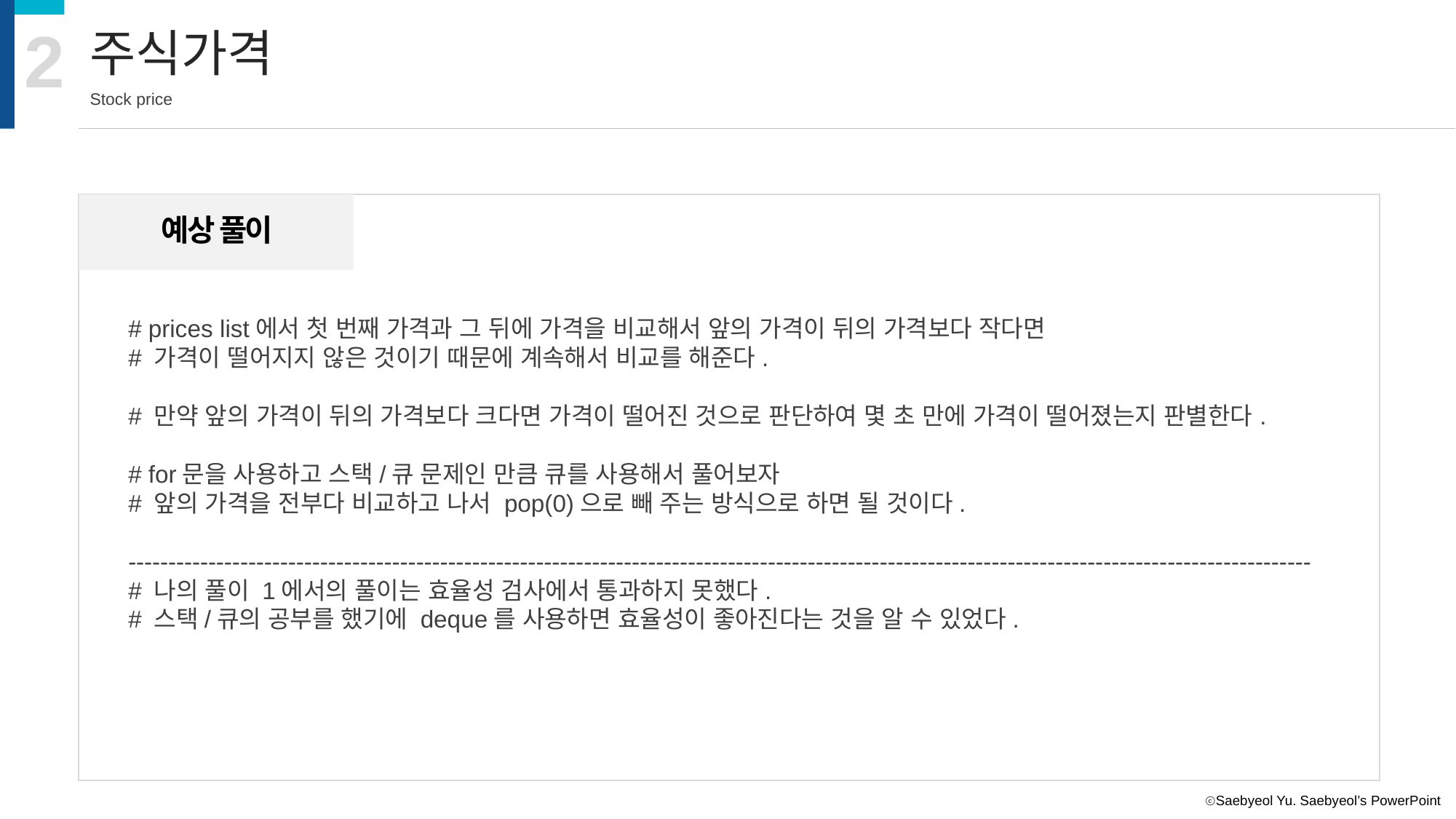

2
주식가격
Stock price

예상 풀이
# prices list에서 첫 번째 가격과 그 뒤에 가격을 비교해서 앞의 가격이 뒤의 가격보다 작다면
# 가격이 떨어지지 않은 것이기 때문에 계속해서 비교를 해준다.

# 만약 앞의 가격이 뒤의 가격보다 크다면 가격이 떨어진 것으로 판단하여 몇 초 만에 가격이 떨어졌는지 판별한다.

# for문을 사용하고 스택/큐 문제인 만큼 큐를 사용해서 풀어보자
# 앞의 가격을 전부다 비교하고 나서 pop(0)으로 빼 주는 방식으로 하면 될 것이다.

----------------------------------------------------------------------------------------------------------------------------------------------------
# 나의 풀이 1에서의 풀이는 효율성 검사에서 통과하지 못했다.
# 스택/큐의 공부를 했기에 deque를 사용하면 효율성이 좋아진다는 것을 알 수 있었다.